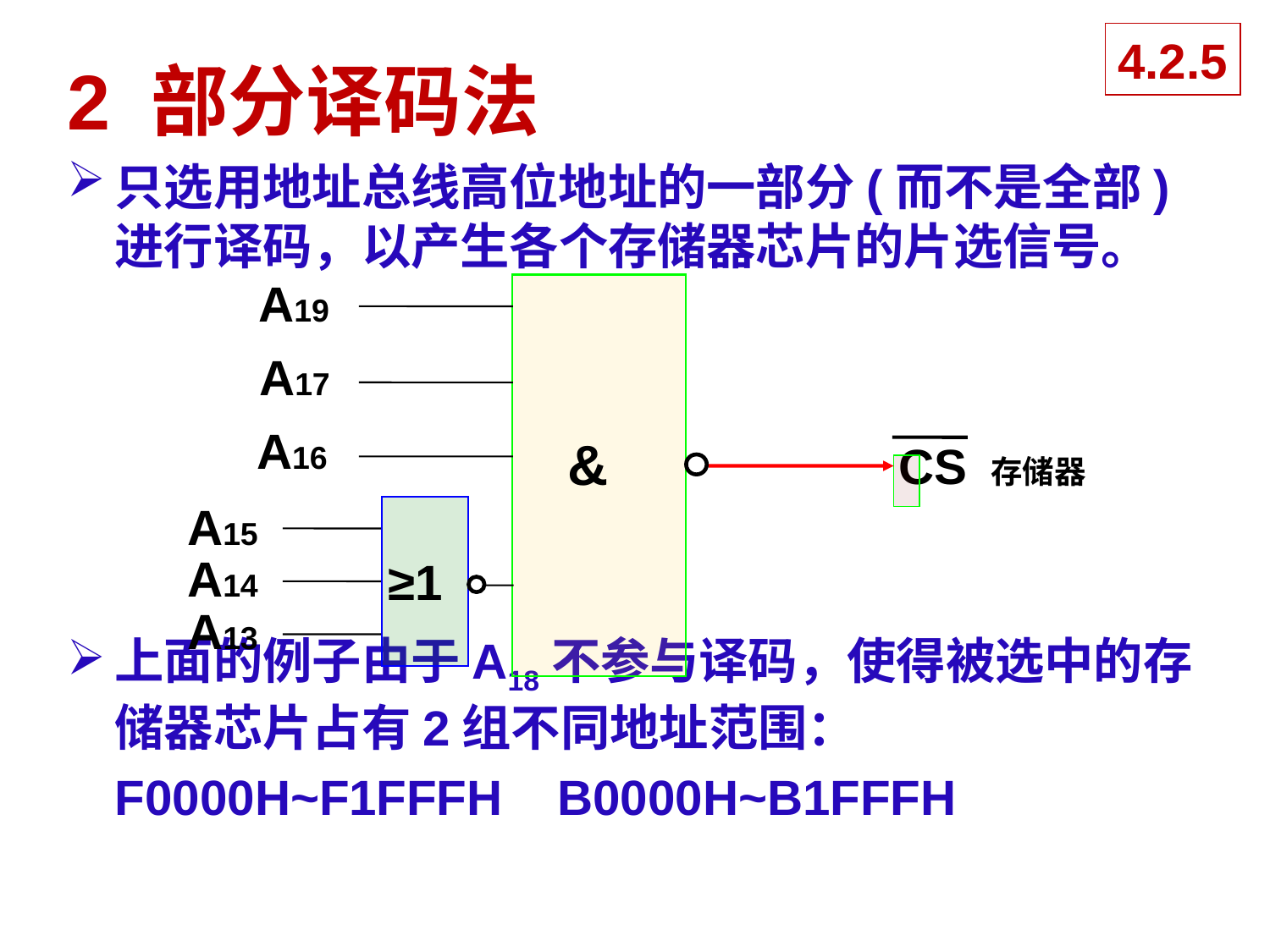

4.2.5
2 部分译码法
只选用地址总线高位地址的一部分(而不是全部)进行译码，以产生各个存储器芯片的片选信号。

上面的例子由于A18不参与译码，使得被选中的存储器芯片占有2组不同地址范围：
	F0000H~F1FFFH    B0000H~B1FFFH
A19

A17

CS

A16
&

存储器

A15

A14
≥1

A13